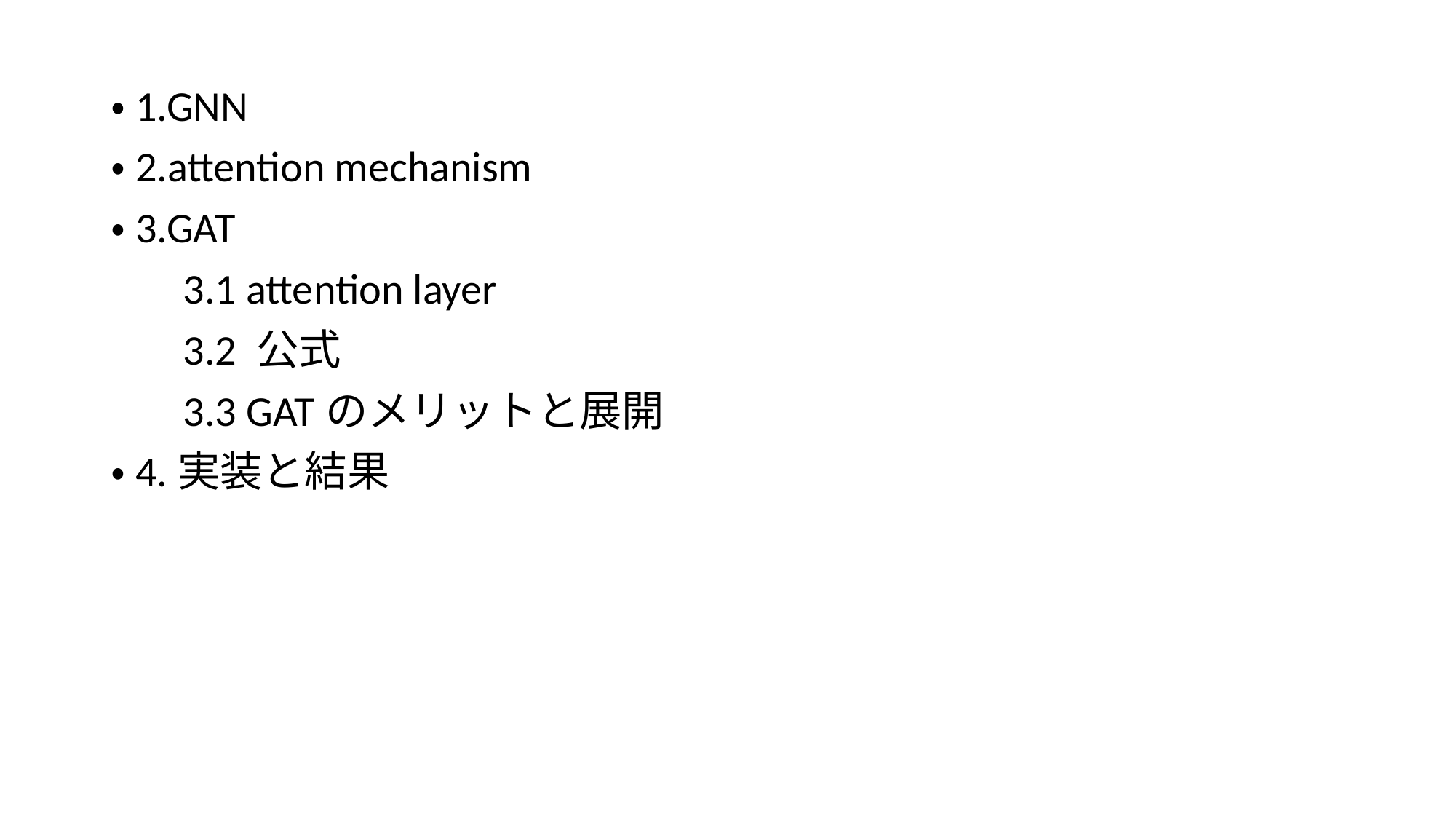

・1.GNN
・2.attention mechanism
・3.GAT
 　3.1 attention layer
 　3.2 公式
 　3.3 GATのメリットと展開
・4.実装と結果